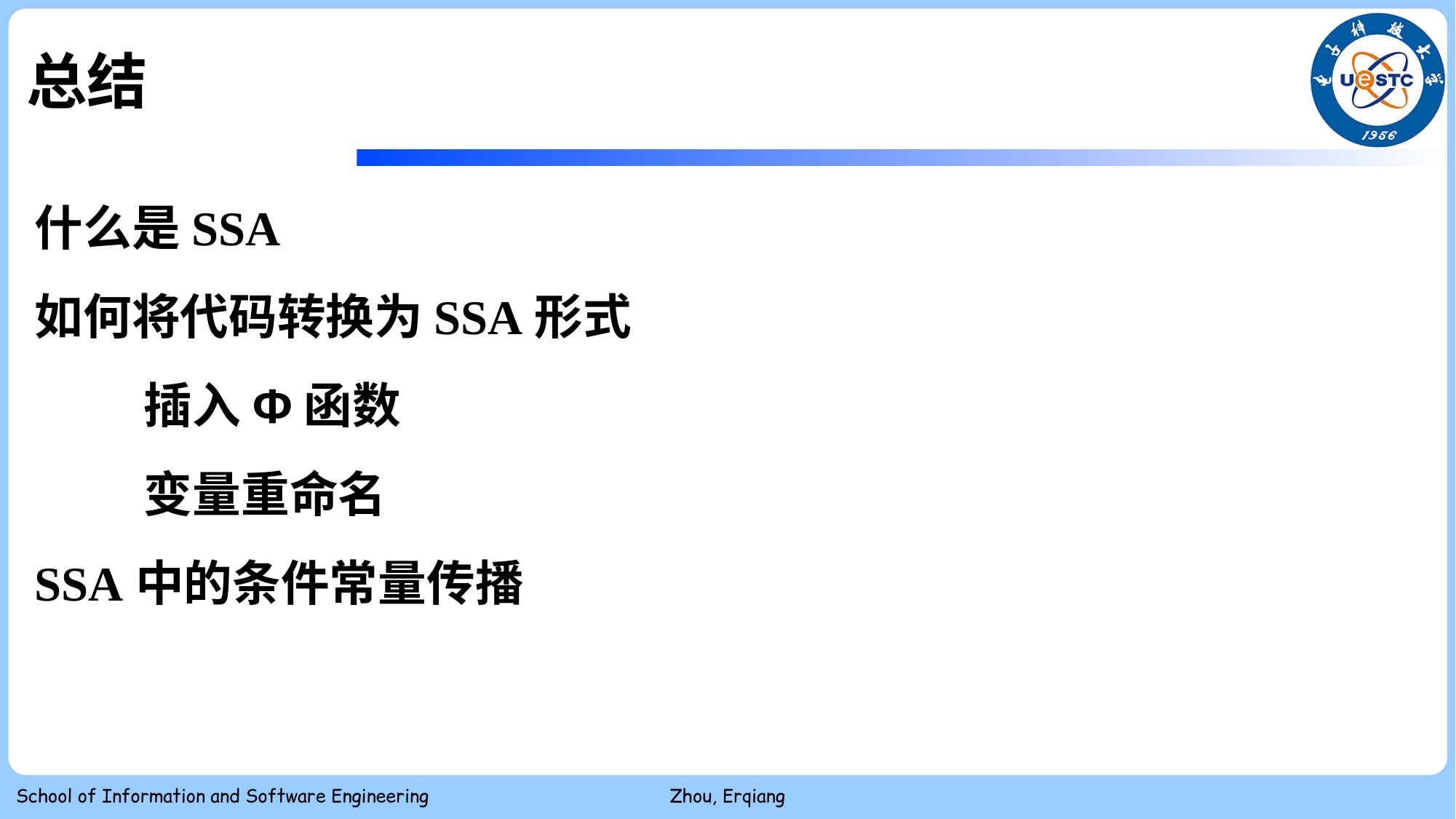

# 总结
什么是SSA
如何将代码转换为SSA形式
插入Φ函数
变量重命名
SSA中的条件常量传播
School of Information and Software Engineering
Zhou, Erqiang
99